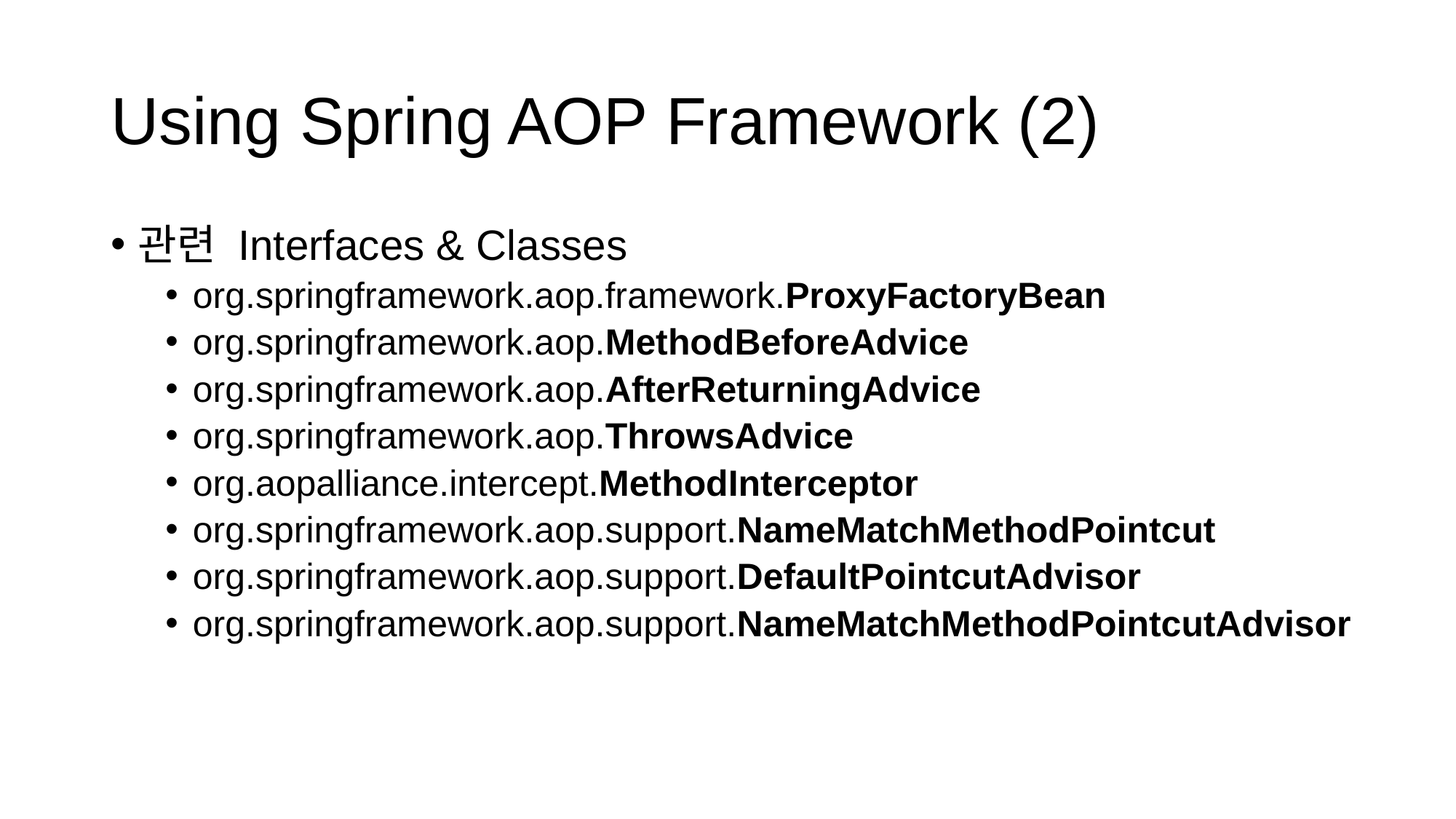

# Using Spring AOP Framework (2)
관련 Interfaces & Classes
org.springframework.aop.framework.ProxyFactoryBean
org.springframework.aop.MethodBeforeAdvice
org.springframework.aop.AfterReturningAdvice
org.springframework.aop.ThrowsAdvice
org.aopalliance.intercept.MethodInterceptor
org.springframework.aop.support.NameMatchMethodPointcut
org.springframework.aop.support.DefaultPointcutAdvisor
org.springframework.aop.support.NameMatchMethodPointcutAdvisor